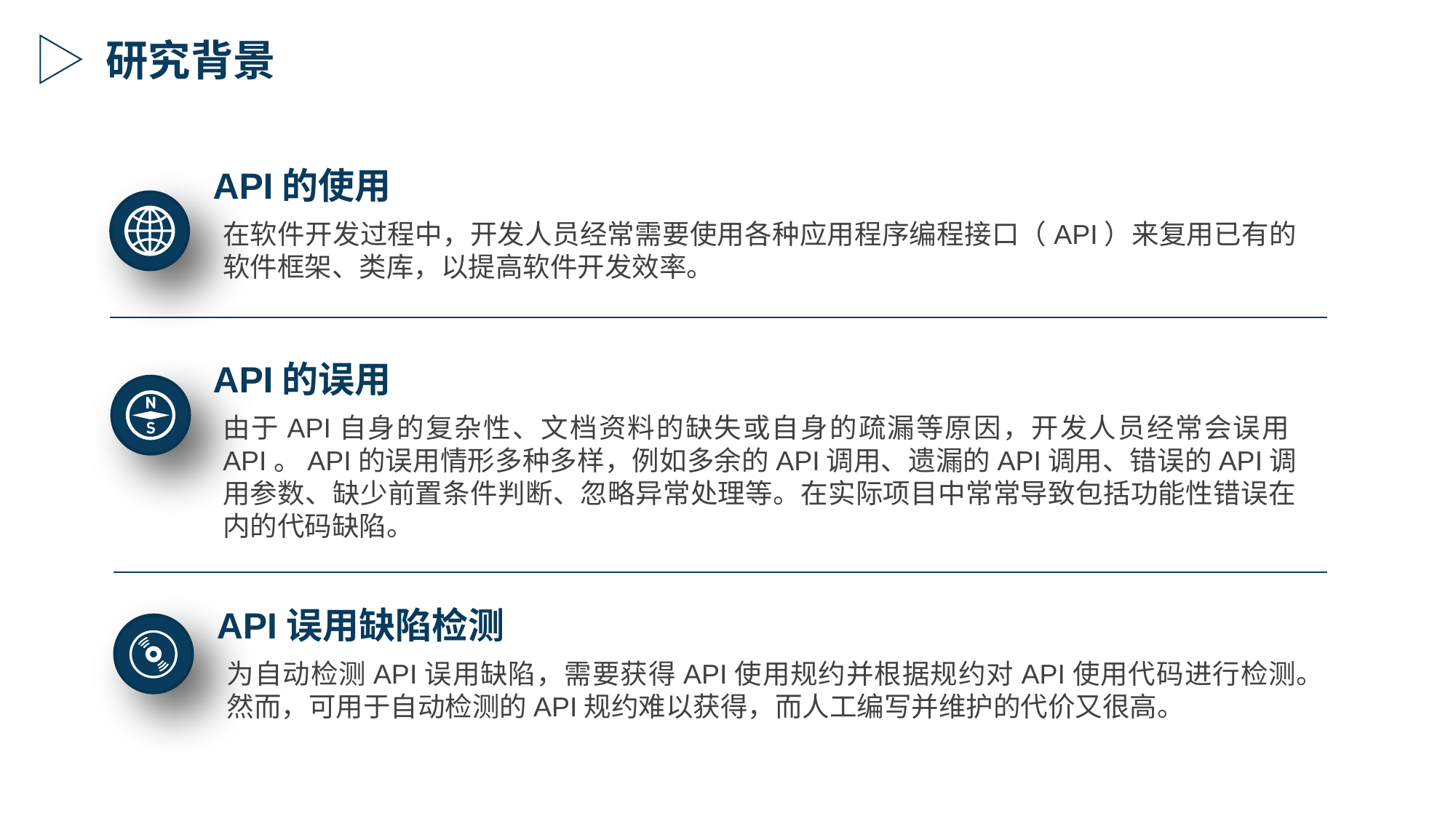

研究背景

API的使用

在软件开发过程中，开发人员经常需要使用各种应用程序编程接口（API）来复用已有的软件框架、类库，以提高软件开发效率。
API的误用

由于API自身的复杂性、文档资料的缺失或自身的疏漏等原因，开发人员经常会误用API。API的误用情形多种多样，例如多余的API调用、遗漏的API调用、错误的API调用参数、缺少前置条件判断、忽略异常处理等。在实际项目中常常导致包括功能性错误在内的代码缺陷。
API误用缺陷检测

为自动检测API误用缺陷，需要获得API使用规约并根据规约对API使用代码进行检测。
然而，可用于自动检测的API规约难以获得，而人工编写并维护的代价又很高。